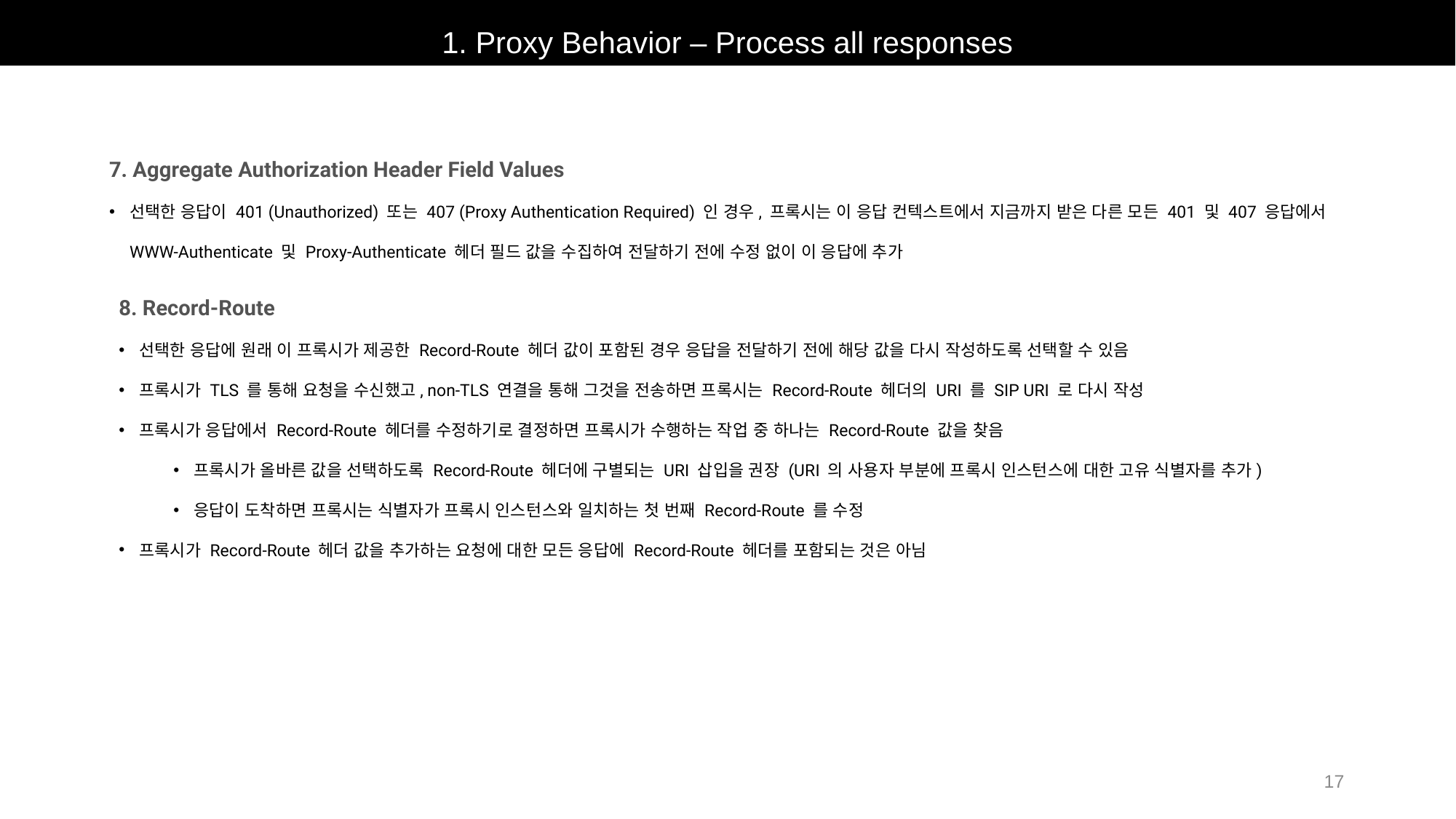

# 1. Proxy Behavior – Process all responses
7. Aggregate Authorization Header Field Values
선택한 응답이 401 (Unauthorized) 또는 407 (Proxy Authentication Required) 인 경우, 프록시는 이 응답 컨텍스트에서 지금까지 받은 다른 모든 401 및 407 응답에서
WWW-Authenticate 및 Proxy-Authenticate 헤더 필드 값을 수집하여 전달하기 전에 수정 없이 이 응답에 추가
8. Record-Route
선택한 응답에 원래 이 프록시가 제공한 Record-Route 헤더 값이 포함된 경우 응답을 전달하기 전에 해당 값을 다시 작성하도록 선택할 수 있음
프록시가 TLS 를 통해 요청을 수신했고, non-TLS 연결을 통해 그것을 전송하면 프록시는 Record-Route 헤더의 URI 를 SIP URI 로 다시 작성
프록시가 응답에서 Record-Route 헤더를 수정하기로 결정하면 프록시가 수행하는 작업 중 하나는 Record-Route 값을 찾음
프록시가 올바른 값을 선택하도록 Record-Route 헤더에 구별되는 URI 삽입을 권장 (URI 의 사용자 부분에 프록시 인스턴스에 대한 고유 식별자를 추가)
응답이 도착하면 프록시는 식별자가 프록시 인스턴스와 일치하는 첫 번째 Record-Route 를 수정
프록시가 Record-Route 헤더 값을 추가하는 요청에 대한 모든 응답에 Record-Route 헤더를 포함되는 것은 아님
17